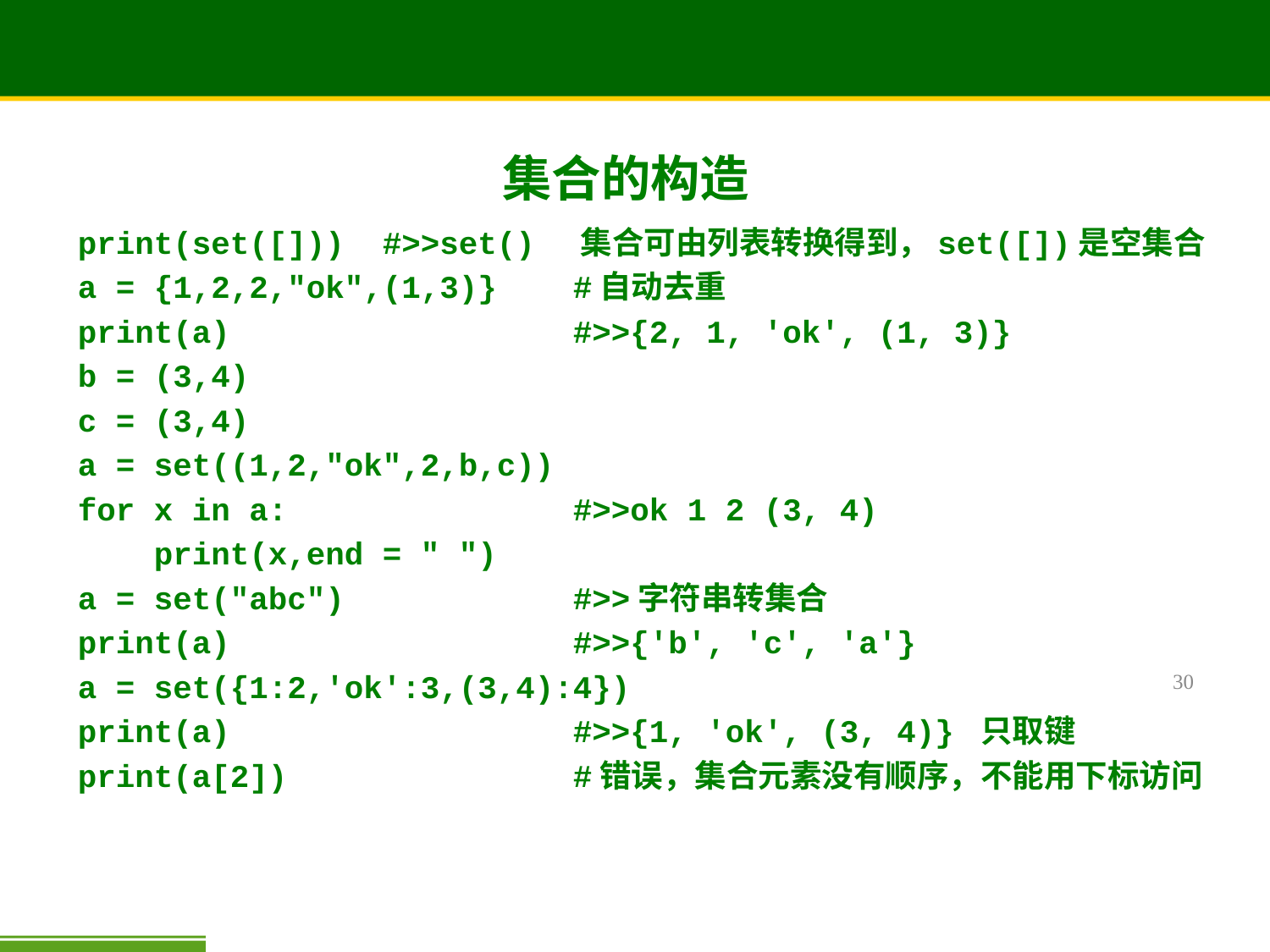

# 集合的构造
print(set([]))  #>>set()  集合可由列表转换得到，set([])是空集合
a = {1,2,2,"ok",(1,3)}    #自动去重
print(a)		      #>>{2, 1, 'ok', (1, 3)}
b = (3,4)
c = (3,4)
a = set((1,2,"ok",2,b,c))
for x in a:               #>>ok 1 2 (3, 4)
    print(x,end = " ")
a = set("abc")	      #>>字符串转集合
print(a)		      #>>{'b', 'c', 'a'}
a = set({1:2,'ok':3,(3,4):4})
print(a)                  #>>{1, 'ok', (3, 4)} 只取键
print(a[2]) 		      #错误，集合元素没有顺序，不能用下标访问

30